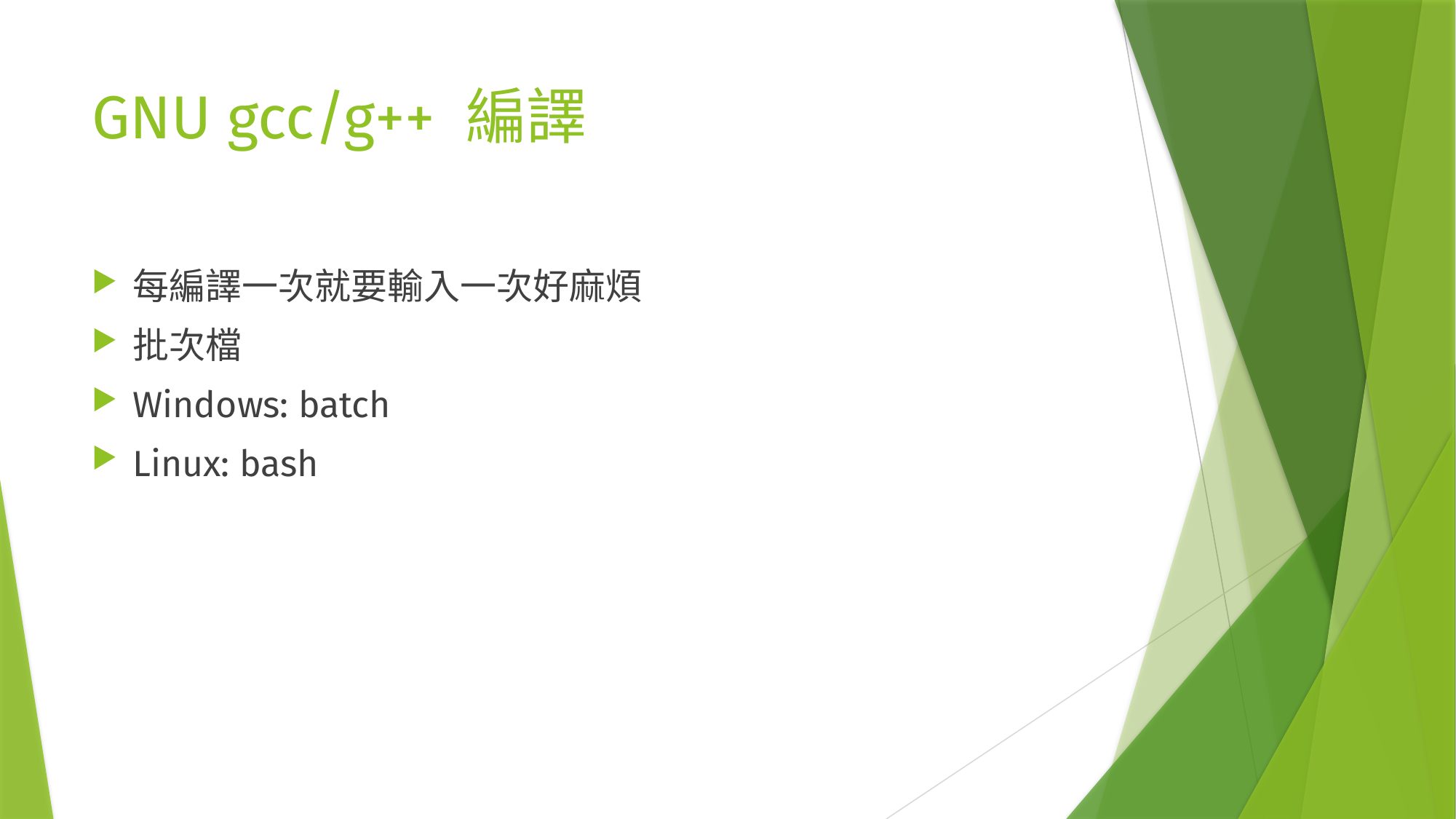

# GNU gcc/g++ 編譯
每編譯一次就要輸入一次好麻煩
批次檔
Windows: batch
Linux: bash